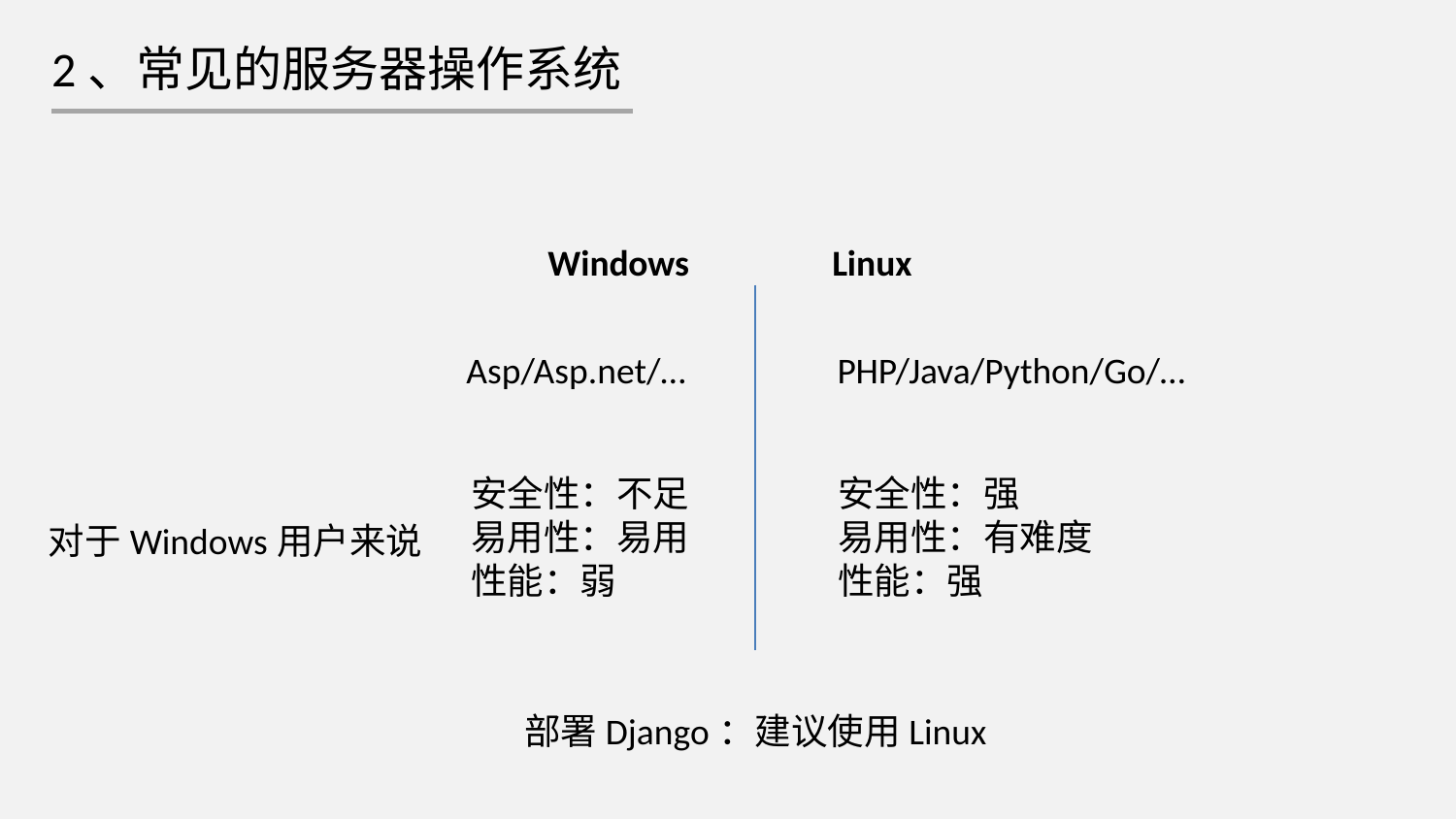

2、常见的服务器操作系统
Windows
Linux
Asp/Asp.net/…
PHP/Java/Python/Go/…
安全性：不足
易用性：易用
性能：弱
安全性：强
易用性：有难度
性能：强
对于Windows用户来说
部署Django：建议使用Linux